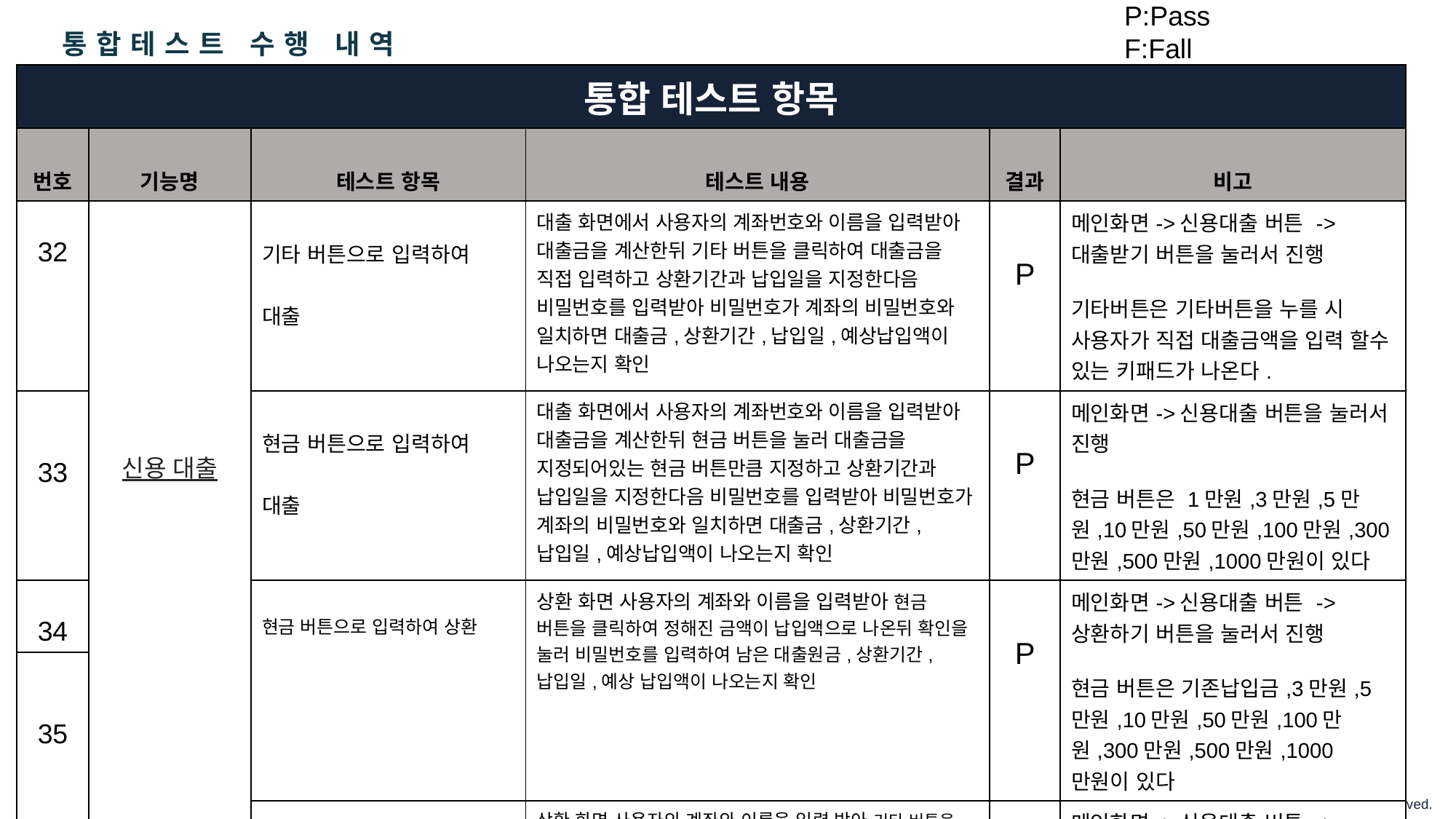

P:Pass
F:Fall
통합테스트 수행 내역
| 통합 테스트 항목 |  |  |  |  |  |
| --- | --- | --- | --- | --- | --- |
| 번호 | 기능명 | 테스트 항목 | 테스트 내용 | 결과 | 비고 |
| 32 | 신용 대출 | 기타 버튼으로 입력하여 대출 | 대출 화면에서 사용자의 계좌번호와 이름을 입력받아 대출금을 계산한뒤 기타 버튼을 클릭하여 대출금을 직접 입력하고 상환기간과 납입일을 지정한다음 비밀번호를 입력받아 비밀번호가 계좌의 비밀번호와 일치하면 대출금,상환기간,납입일,예상납입액이 나오는지 확인 | P | 메인화면->신용대출 버튼 -> 대출받기 버튼을 눌러서 진행 기타버튼은 기타버튼을 누를 시 사용자가 직접 대출금액을 입력 할수 있는 키패드가 나온다. |
| 33 |  | 현금 버튼으로 입력하여 대출 | 대출 화면에서 사용자의 계좌번호와 이름을 입력받아 대출금을 계산한뒤 현금 버튼을 눌러 대출금을 지정되어있는 현금 버튼만큼 지정하고 상환기간과 납입일을 지정한다음 비밀번호를 입력받아 비밀번호가 계좌의 비밀번호와 일치하면 대출금,상환기간,납입일,예상납입액이 나오는지 확인 | P | 메인화면->신용대출 버튼을 눌러서 진행 현금 버튼은 1만원,3만원,5만원,10만원,50만원,100만원,300만원,500만원,1000만원이 있다 |
| 34 |  | 현금 버튼으로 입력하여 상환 | 상환 화면 사용자의 계좌와 이름을 입력받아 현금 버튼을 클릭하여 정해진 금액이 납입액으로 나온뒤 확인을 눌러 비밀번호를 입력하여 남은 대출원금,상환기간,납입일,예상 납입액이 나오는지 확인 | P | 메인화면->신용대출 버튼 -> 상환하기 버튼을 눌러서 진행 현금 버튼은 기존납입금,3만원,5만원,10만원,50만원,100만원,300만원,500만원,1000만원이 있다 |
| 35 |  |  |  |  |  |
| 35 |  | 기타 버튼으로 입력하여 상환 | 상환 화면 사용자의 계좌와 이름을 입력 받아 기타 버튼을 눌러 대출금을 직접 입력하고 정해진 금액이 납입액으로 나온 뒤 확인을 눌러 비밀번호를 입력하여 남은 대출원금,상환기간,납입일,예상 납입액이 나오는지 확인 | P | 메인화면->신용대출 버튼 -> 상환하기 버튼을 눌러서 진행 |
10